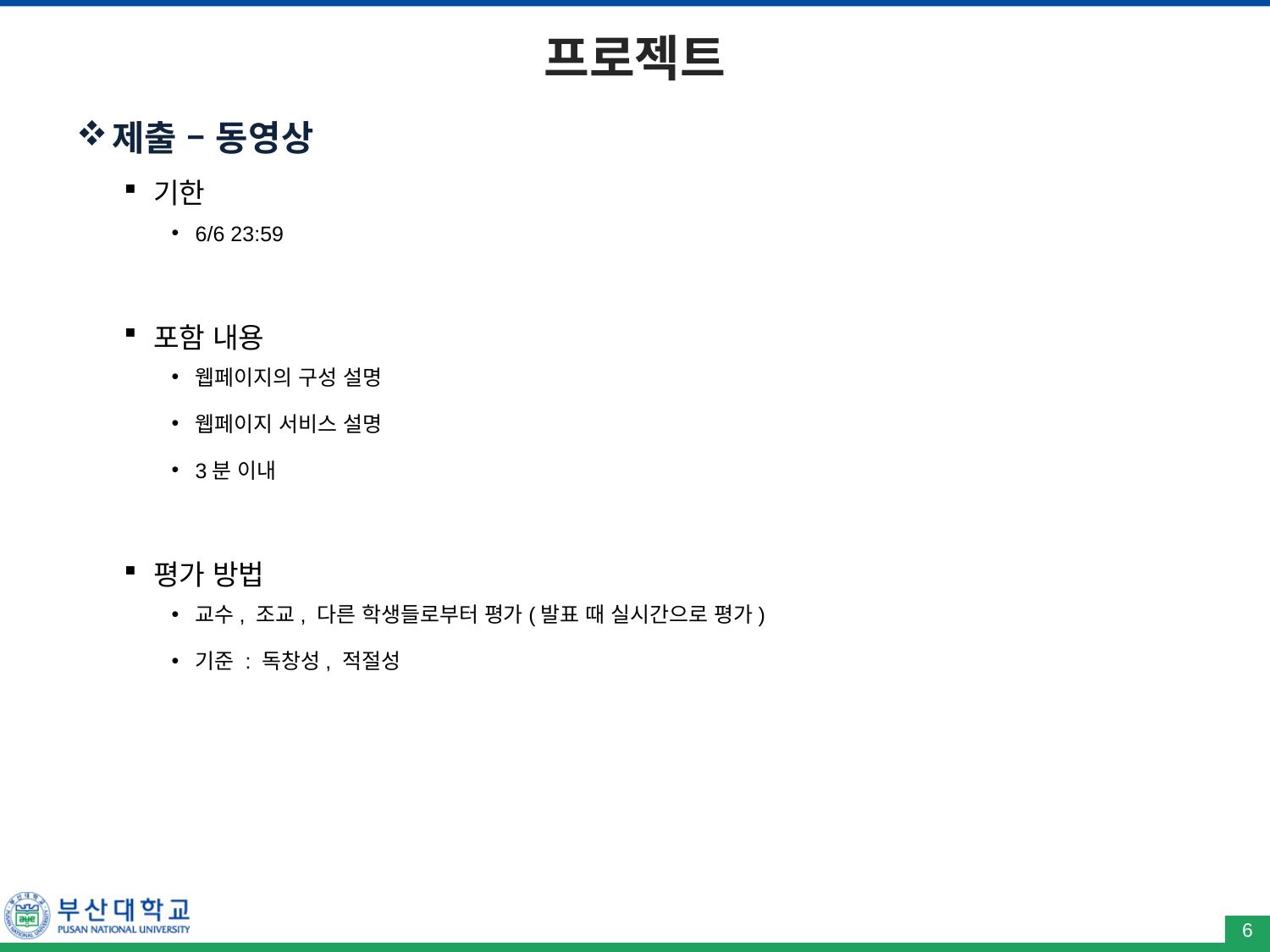

# 프로젝트
제출 – 동영상
기한
6/6 23:59

포함 내용
웹페이지의 구성 설명
웹페이지 서비스 설명
3분 이내

평가 방법
교수, 조교, 다른 학생들로부터 평가(발표 때 실시간으로 평가)
기준 : 독창성, 적절성

6